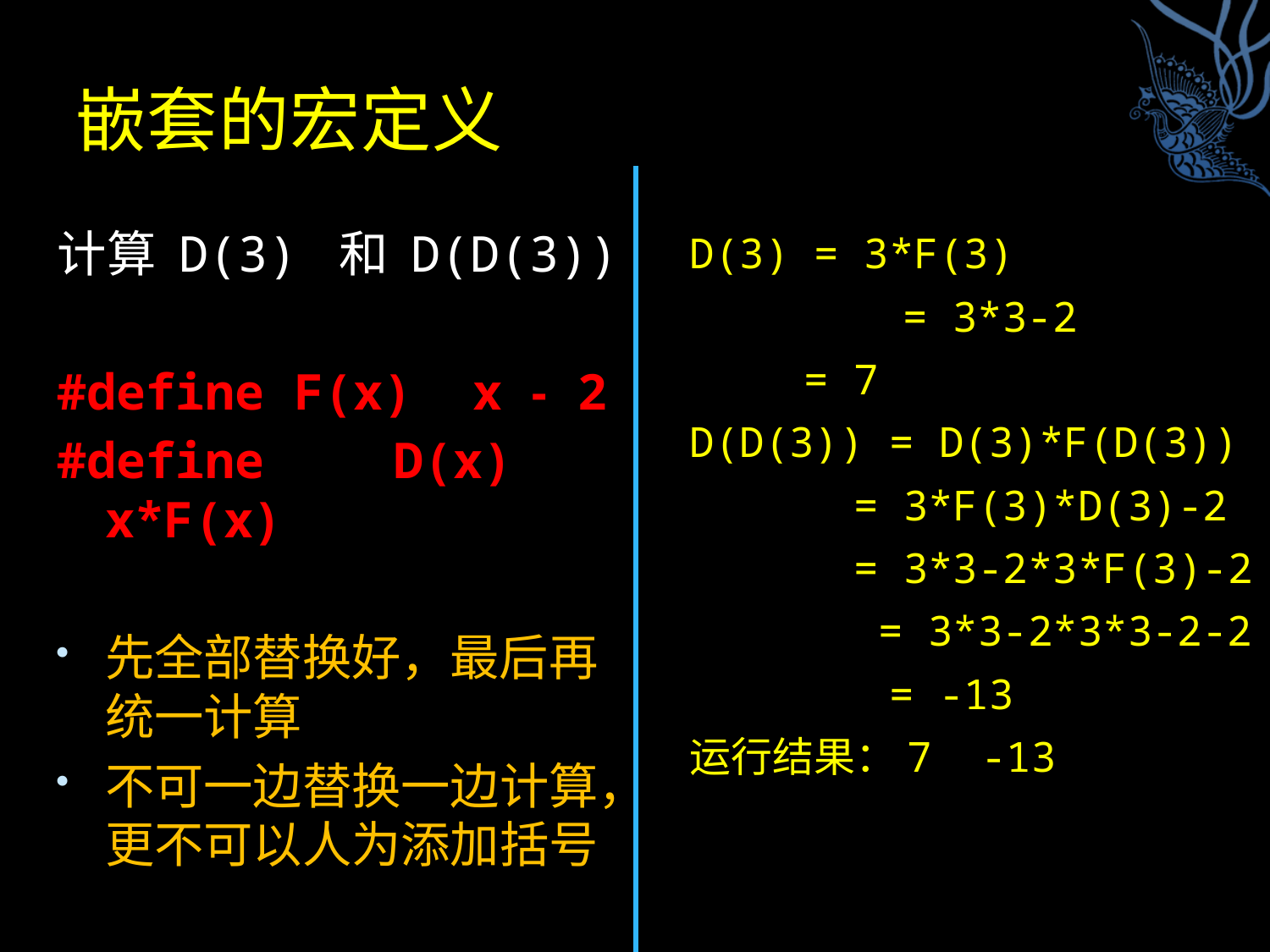

# 嵌套的宏定义
计算 D(3) 和 D(D(3))

#define F(x)  x - 2
#define D(x)  x*F(x)

先全部替换好，最后再统一计算
不可一边替换一边计算，更不可以人为添加括号

D(3) = 3*F(3)
 	 	  = 3*3-2
	   = 7
D(D(3)) = D(3)*F(D(3))
		     = 3*F(3)*D(3)-2
		     = 3*3-2*3*F(3)-2
	      = 3*3-2*3*3-2-2
        = -13
运行结果：7  -13